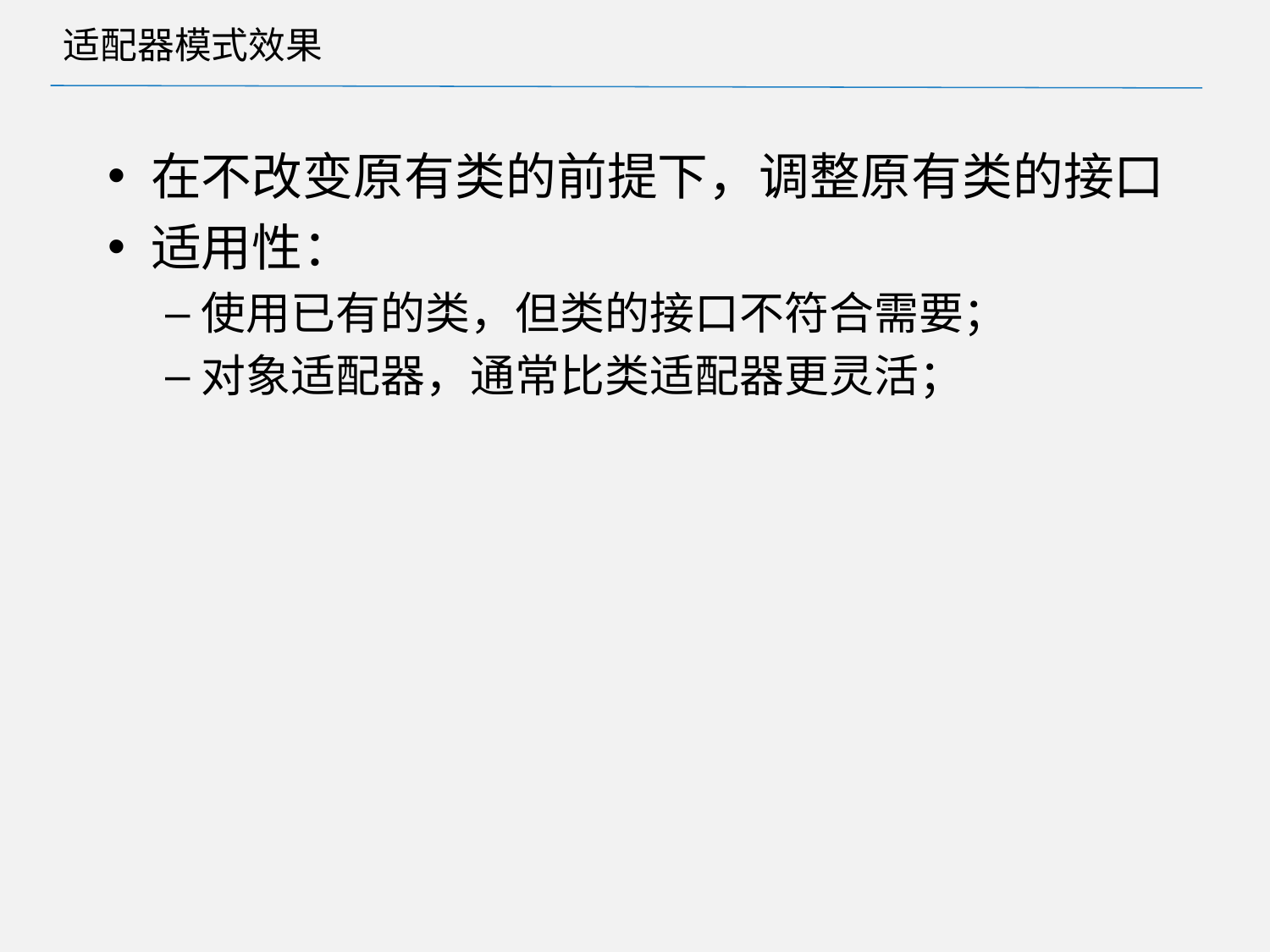

# 适配器模式效果
在不改变原有类的前提下，调整原有类的接口
适用性：
使用已有的类，但类的接口不符合需要；
对象适配器，通常比类适配器更灵活；